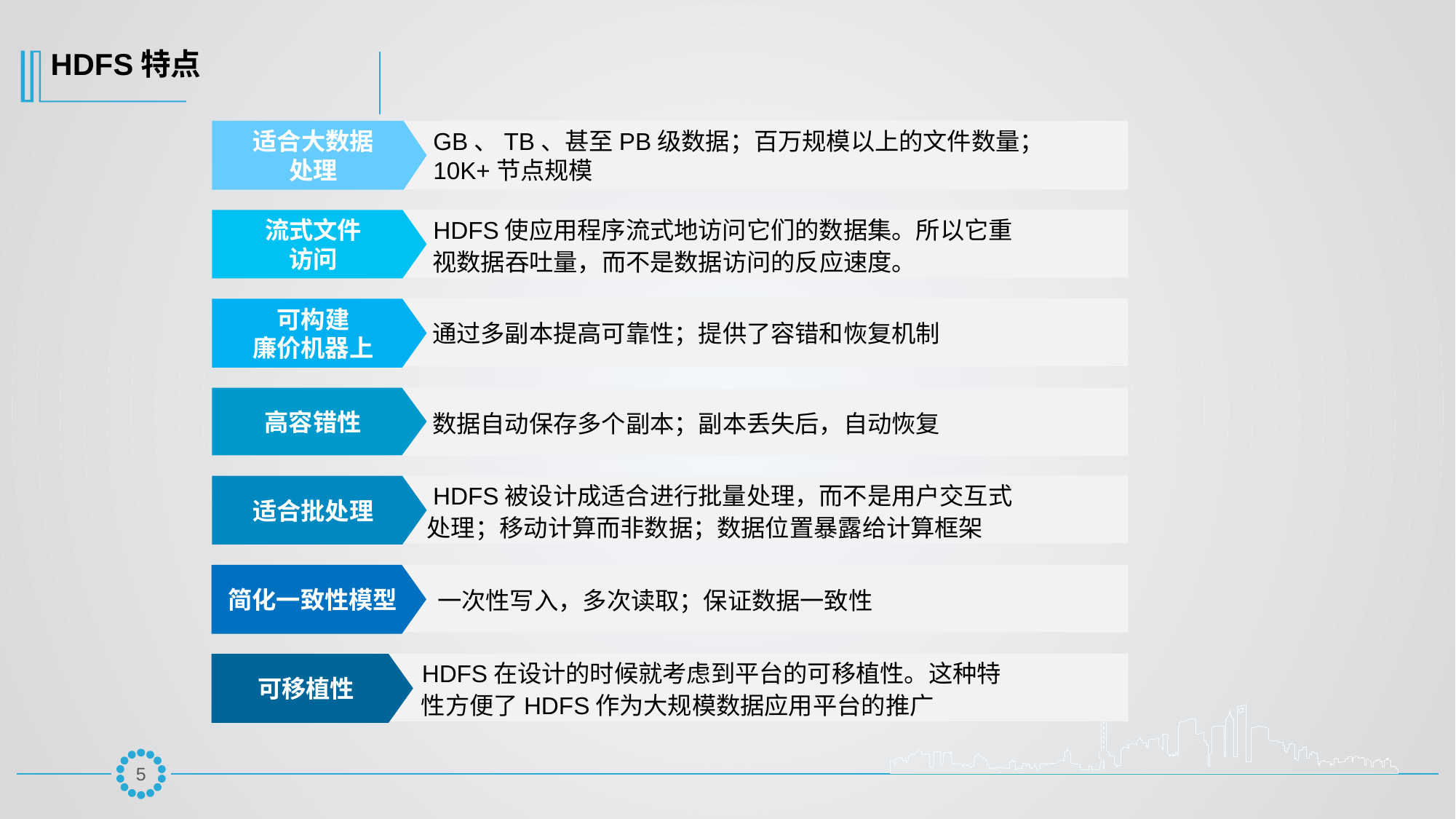

HDFS特点
适合大数据
处理
     GB、TB、甚至PB级数据；百万规模以上的文件数量；
     10K+节点规模
流式文件
访问
     HDFS使应用程序流式地访问它们的数据集。所以它重
     视数据吞吐量，而不是数据访问的反应速度。
可构建
廉价机器上
     通过多副本提高可靠性；提供了容错和恢复机制
高容错性
     数据自动保存多个副本；副本丢失后，自动恢复
适合批处理
     HDFS被设计成适合进行批量处理，而不是用户交互式
    处理；移动计算而非数据；数据位置暴露给计算框架
简化一致性模型
      一次性写入，多次读取；保证数据一致性
可移植性
     HDFS在设计的时候就考虑到平台的可移植性。这种特
     性方便了HDFS作为大规模数据应用平台的推广
5